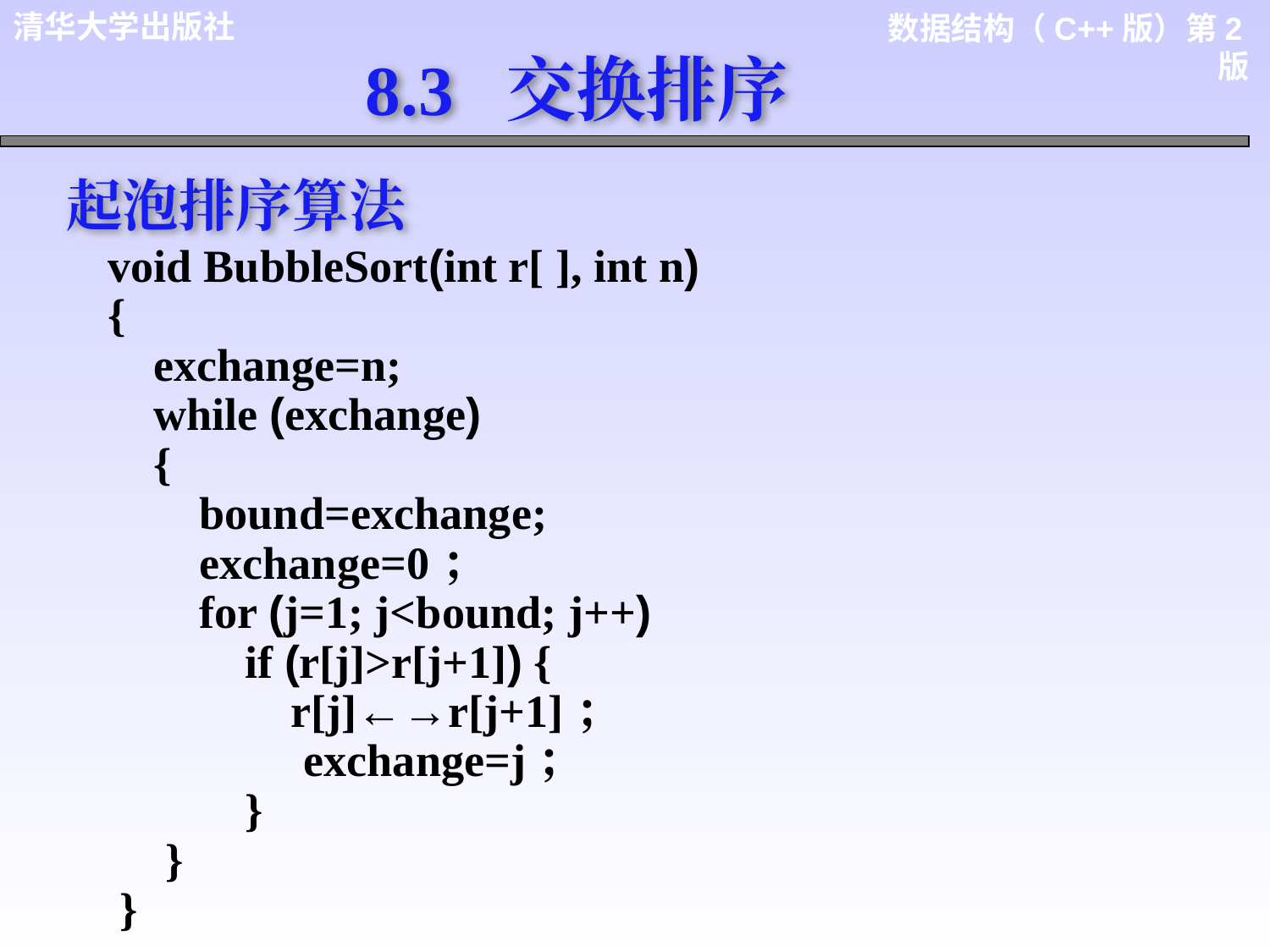

8.3  交换排序
起泡排序算法
void BubbleSort(int r[ ], int n)
{
    exchange=n;
    while (exchange)
    {
        bound=exchange;
        exchange=0；
        for (j=1; j<bound; j++)
            if (r[j]>r[j+1]) {
                r[j]←→r[j+1]；
	      exchange=j；
            }
     }
 }